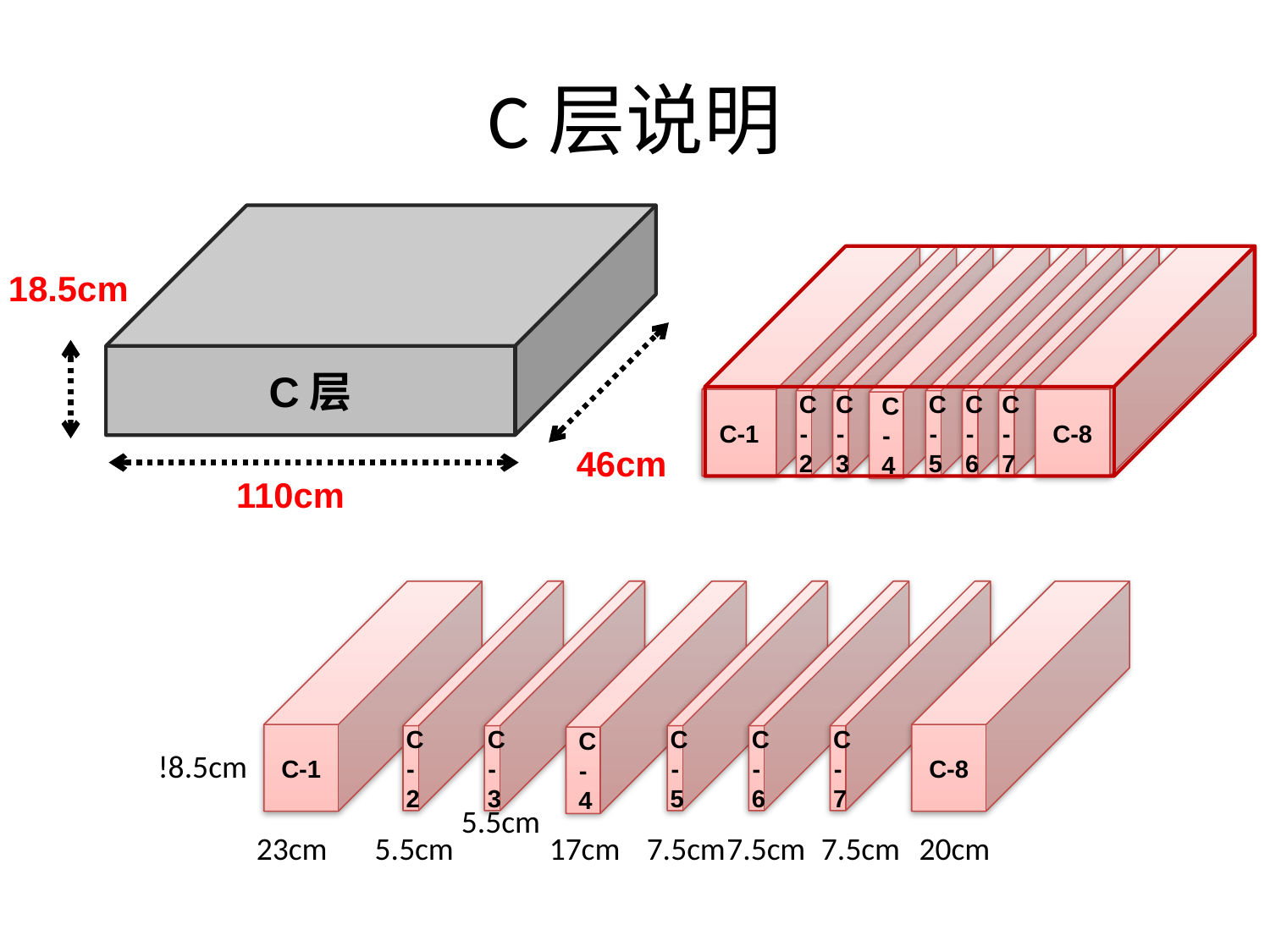

# C层说明
C层
46cm
110cm
18.5cm
C-1

C-2
C-3
C-4
C-5
C-6
C-7
C-8
C-1
C-2
C-3
C-4
C-5
C-6
C-7
C-8
!8.5cm
5.5cm
23cm
5.5cm
17cm
7.5cm
7.5cm
7.5cm
20cm